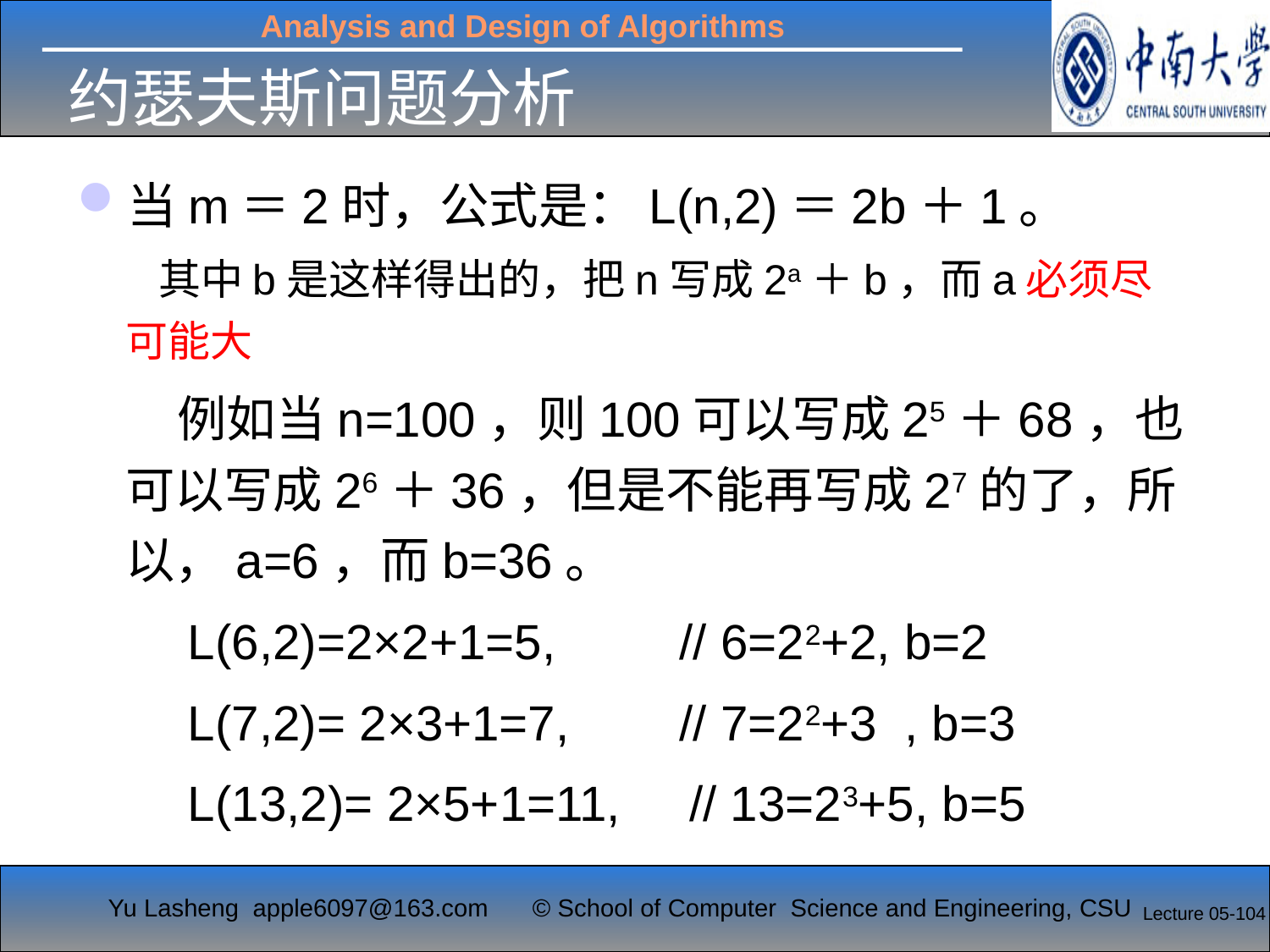

# 约瑟夫斯问题分析
当m＝2时，公式是：L(n,2)＝2b＋1。
   其中b是这样得出的，把n写成2a＋b，而a必须尽可能大
        例如当n=100，则100可以写成25＋68，也可以写成26＋36，但是不能再写成27的了，所以，a=6，而b=36。
        L(6,2)=2×2+1=5,         // 6=22+2, b=2
        L(7,2)= 2×3+1=7,        // 7=22+3  , b=3
        L(13,2)= 2×5+1=11,     // 13=23+5, b=5
Lecture 05-104